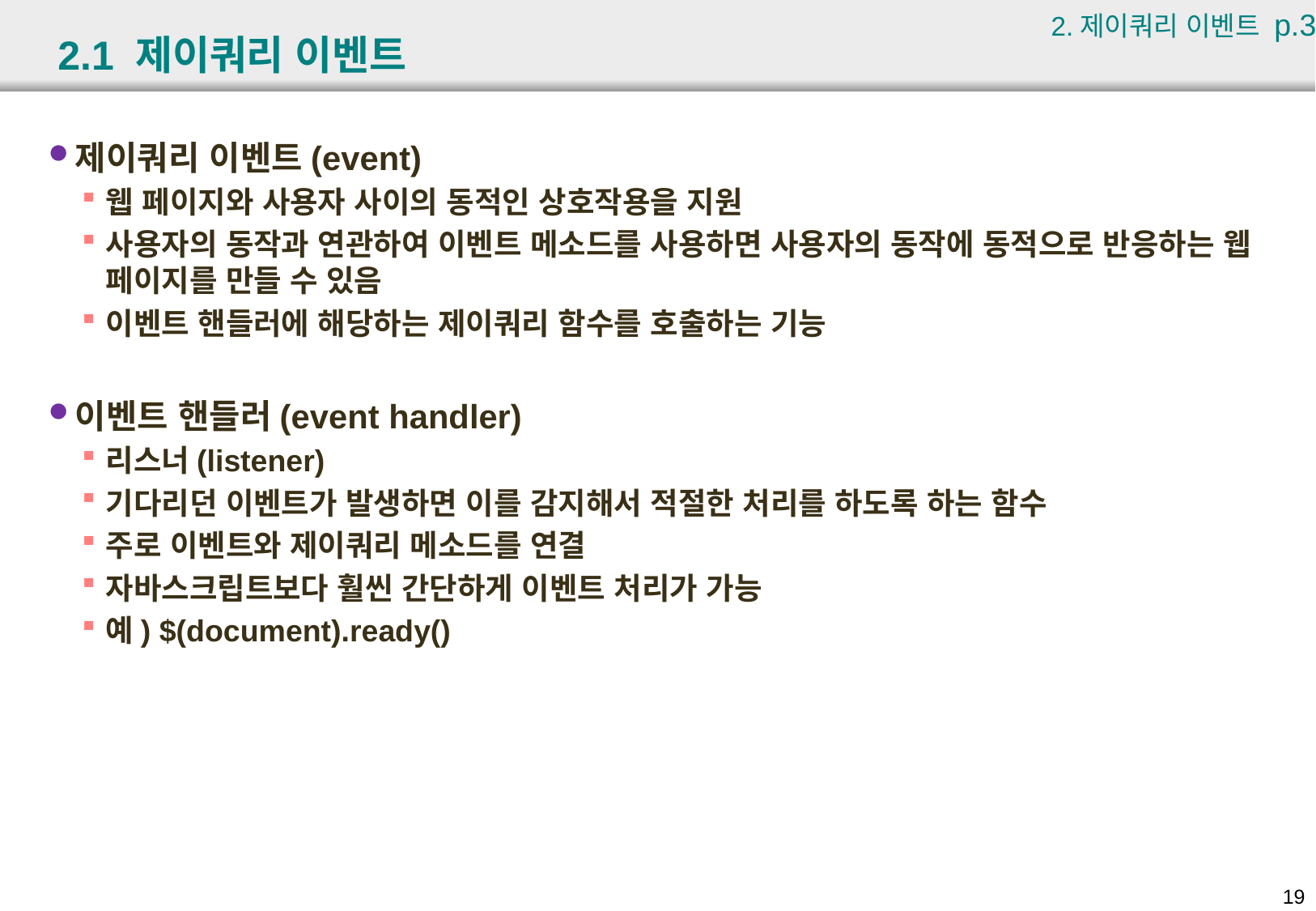

2.제이쿼리 이벤트 p.376
# 2.1 제이쿼리 이벤트
제이쿼리 이벤트(event)
웹 페이지와 사용자 사이의 동적인 상호작용을 지원
사용자의 동작과 연관하여 이벤트 메소드를 사용하면 사용자의 동작에 동적으로 반응하는 웹 페이지를 만들 수 있음
이벤트 핸들러에 해당하는 제이쿼리 함수를 호출하는 기능

이벤트 핸들러(event handler)
리스너(listener)
기다리던 이벤트가 발생하면 이를 감지해서 적절한 처리를 하도록 하는 함수
주로 이벤트와 제이쿼리 메소드를 연결
자바스크립트보다 훨씬 간단하게 이벤트 처리가 가능
예) $(document).ready()